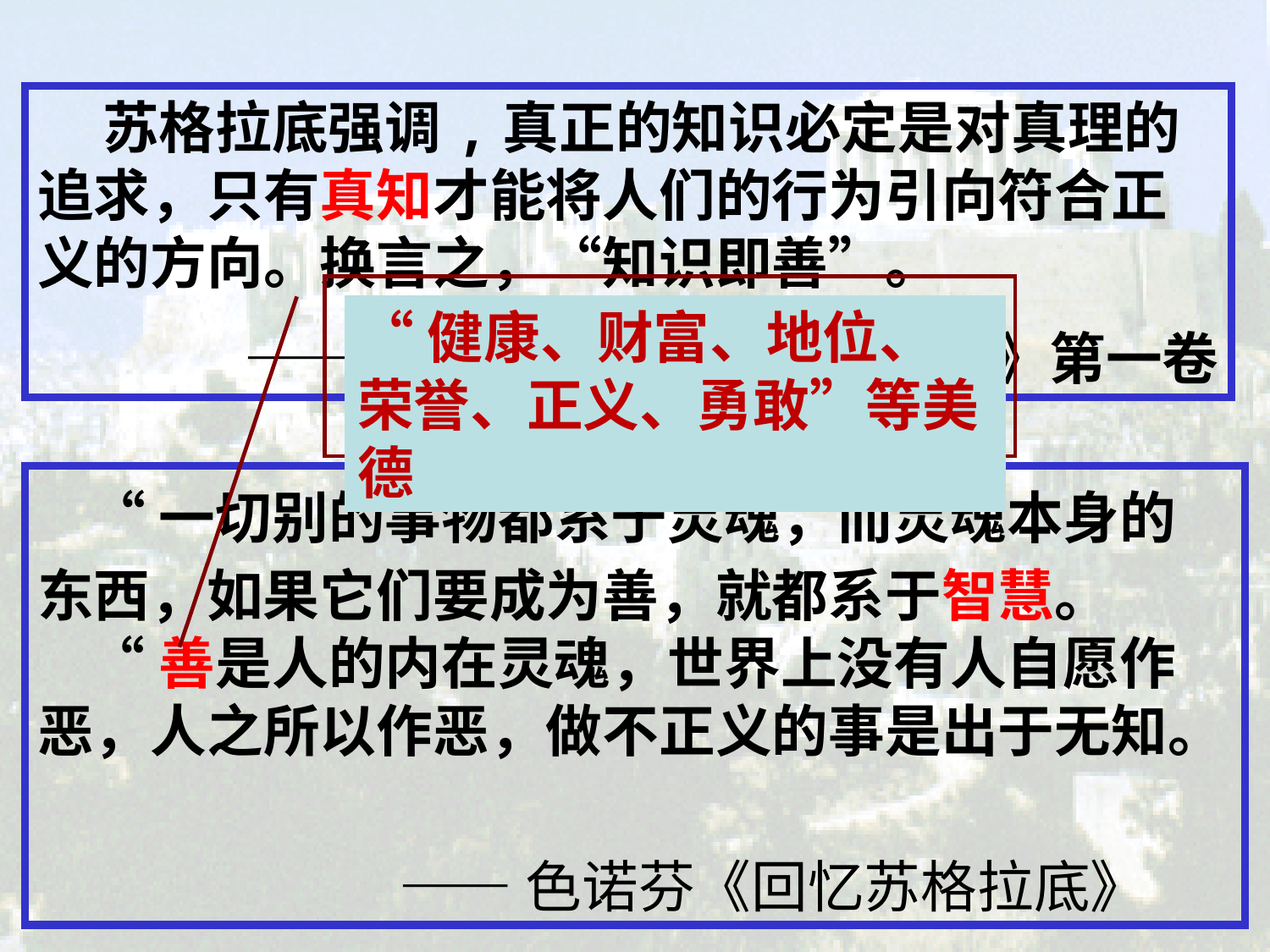

苏格拉底强调,真正的知识必定是对真理的追求，只有真知才能将人们的行为引向符合正义的方向。换言之，“知识即善”。
——徐大同《西方政治思想史》第一卷

“健康、财富、地位、荣誉、正义、勇敢”等美德
    “一切别的事物都系于灵魂，而灵魂本身的东西，如果它们要成为善，就都系于智慧。
    “善是人的内在灵魂，世界上没有人自愿作恶，人之所以作恶，做不正义的事是出于无知。

                            ——色诺芬《回忆苏格拉底》